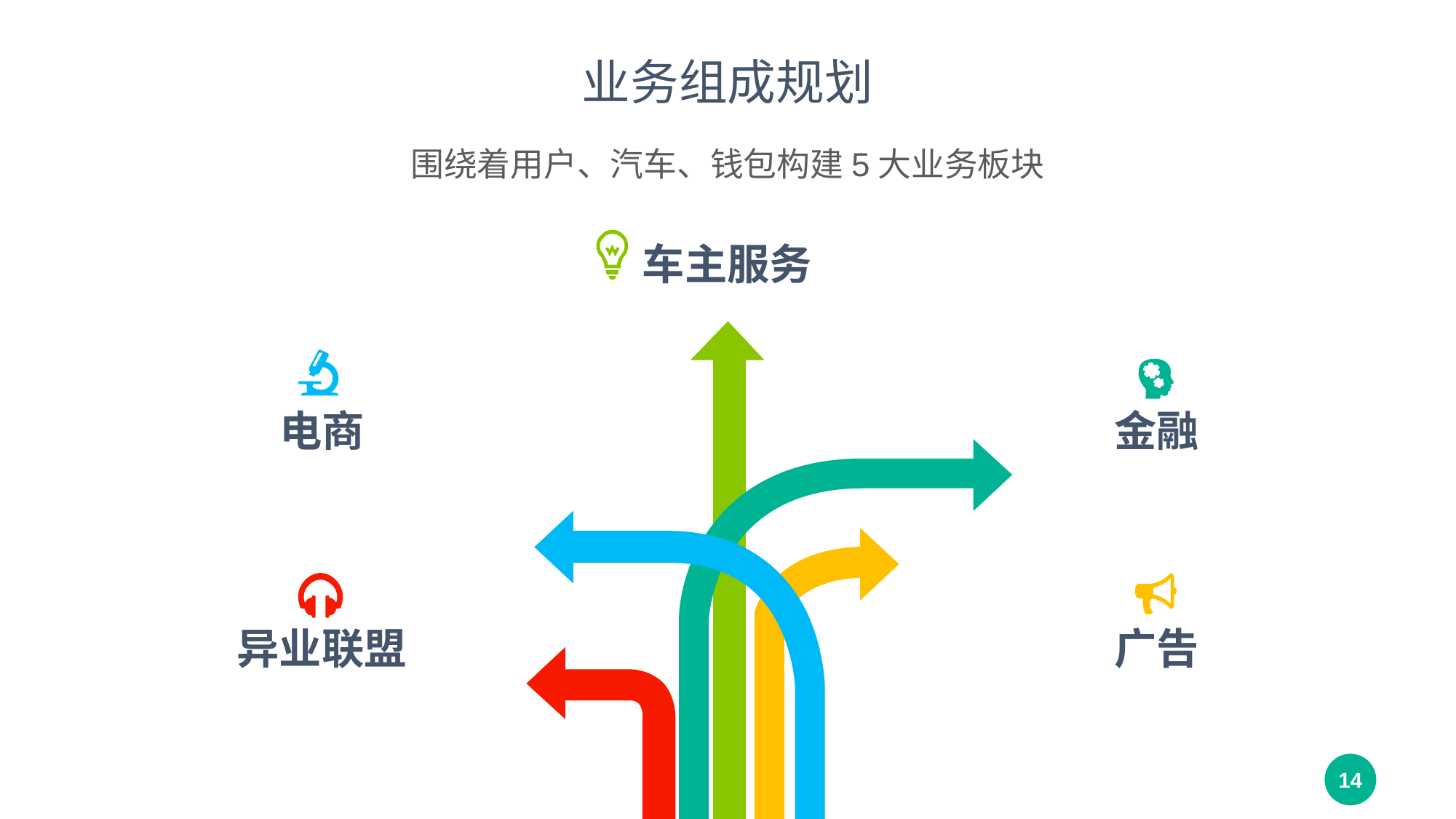

业务组成规划
围绕着用户、汽车、钱包构建5大业务板块

车主服务

电商
金融

异业联盟
广告